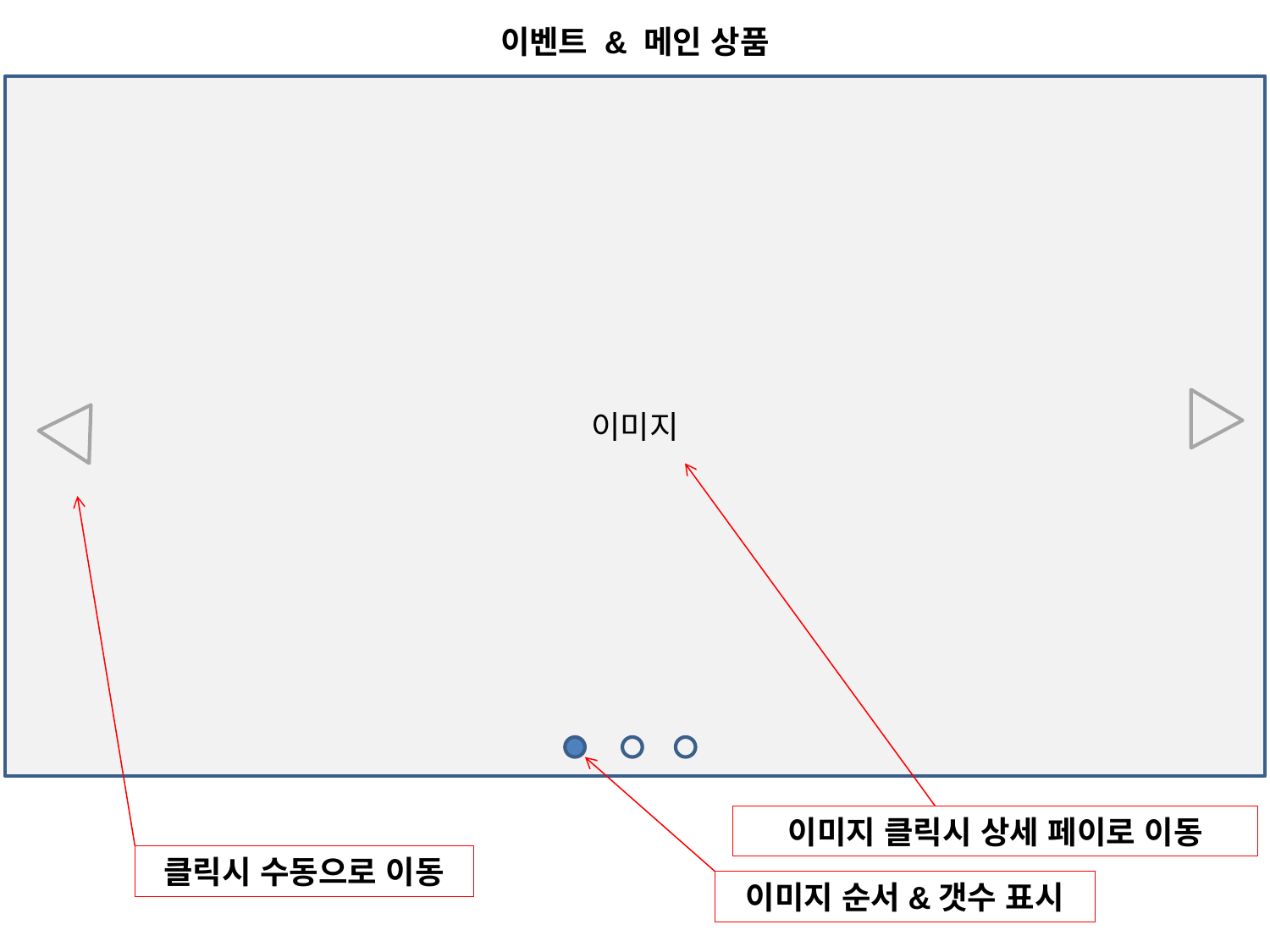

이벤트 & 메인 상품
이미지

이미지 클릭시 상세 페이로 이동
클릭시 수동으로 이동
이미지 순서&갯수 표시